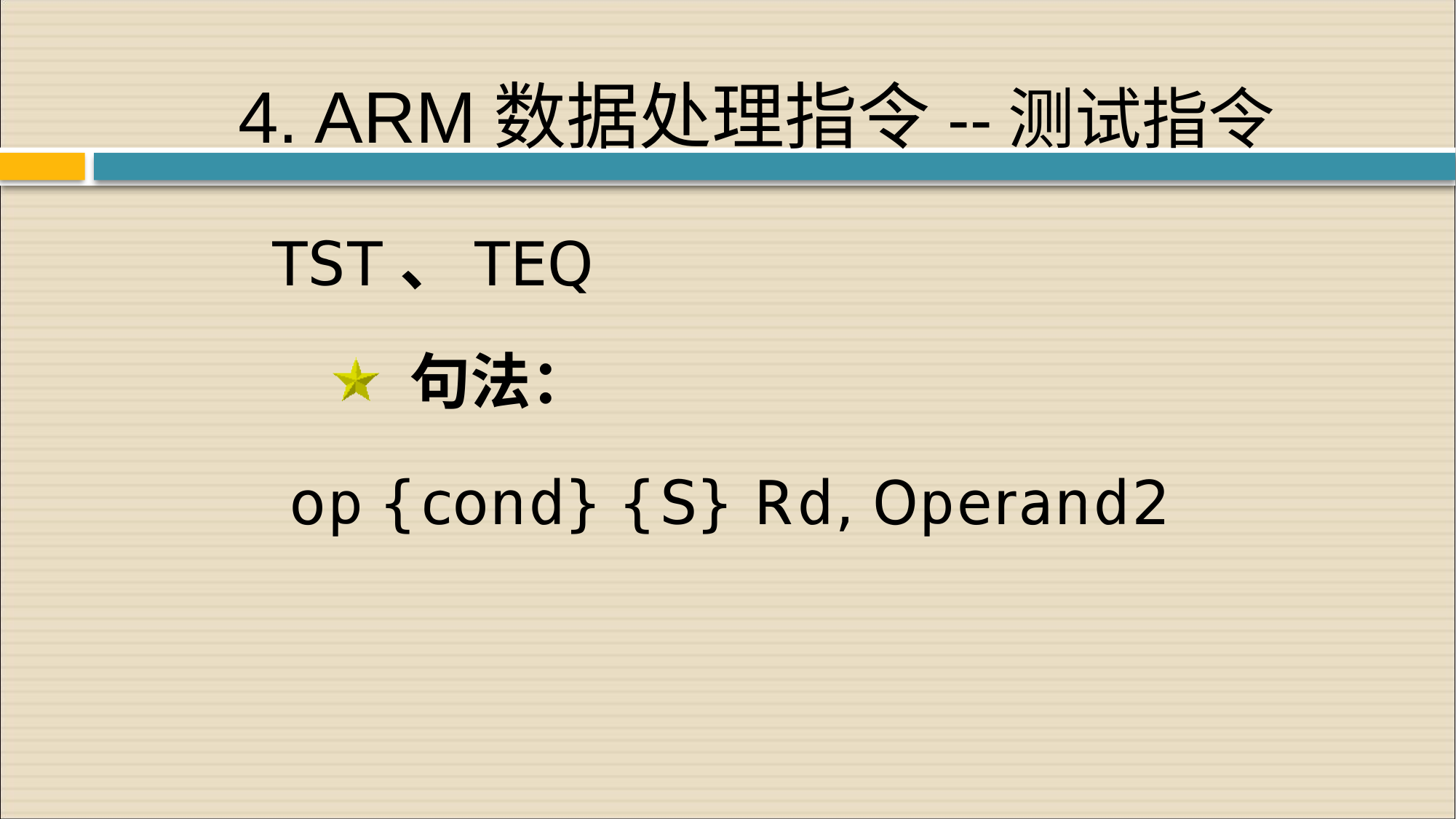

# 4. ARM数据处理指令--测试指令
TST、TEQ
 句法：
op {cond} {S} Rd, Operand2